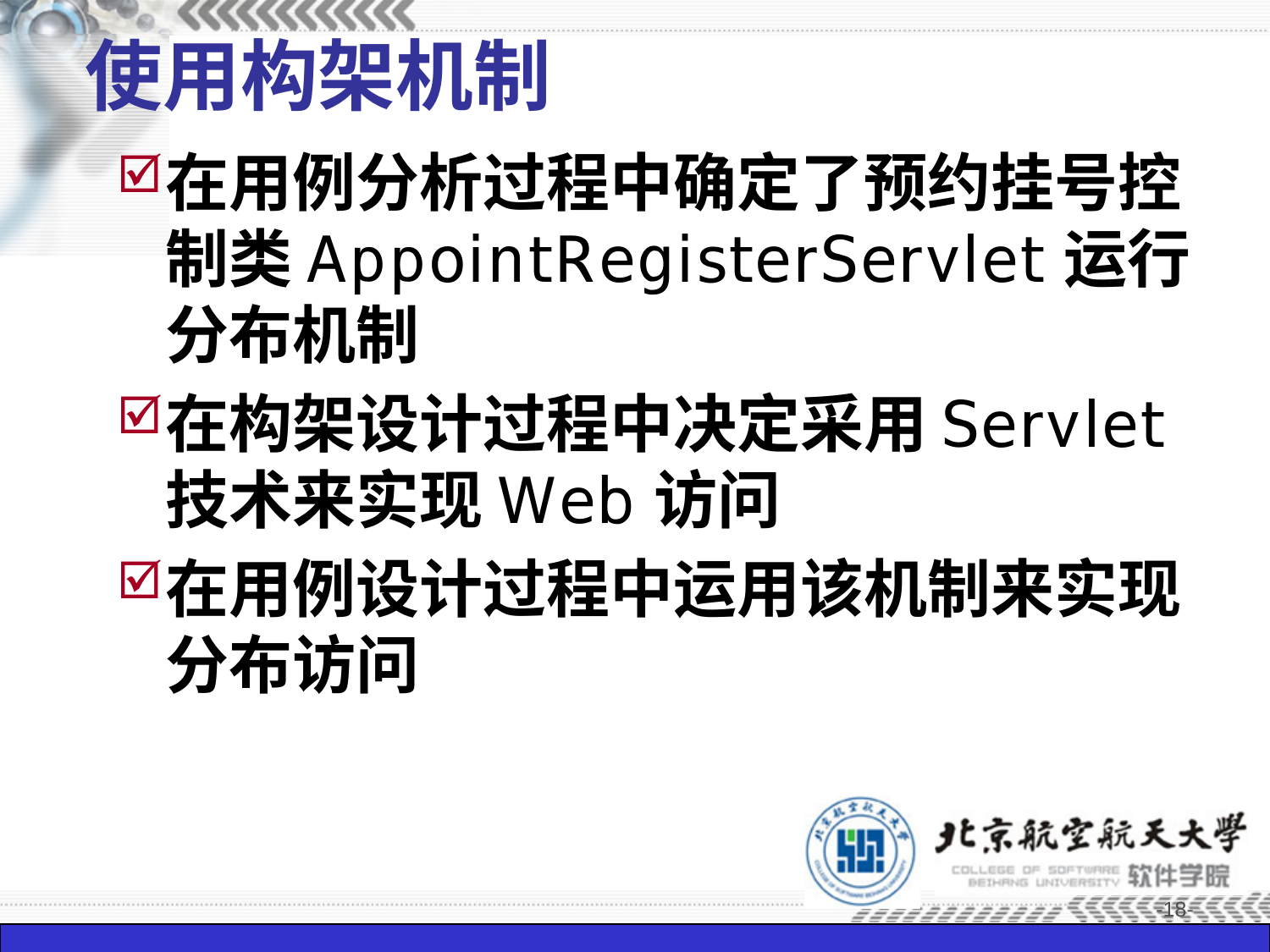

# 使用构架机制
在用例分析过程中确定了预约挂号控制类AppointRegisterServlet运行分布机制
在构架设计过程中决定采用Servlet技术来实现Web访问
在用例设计过程中运用该机制来实现分布访问
-18-